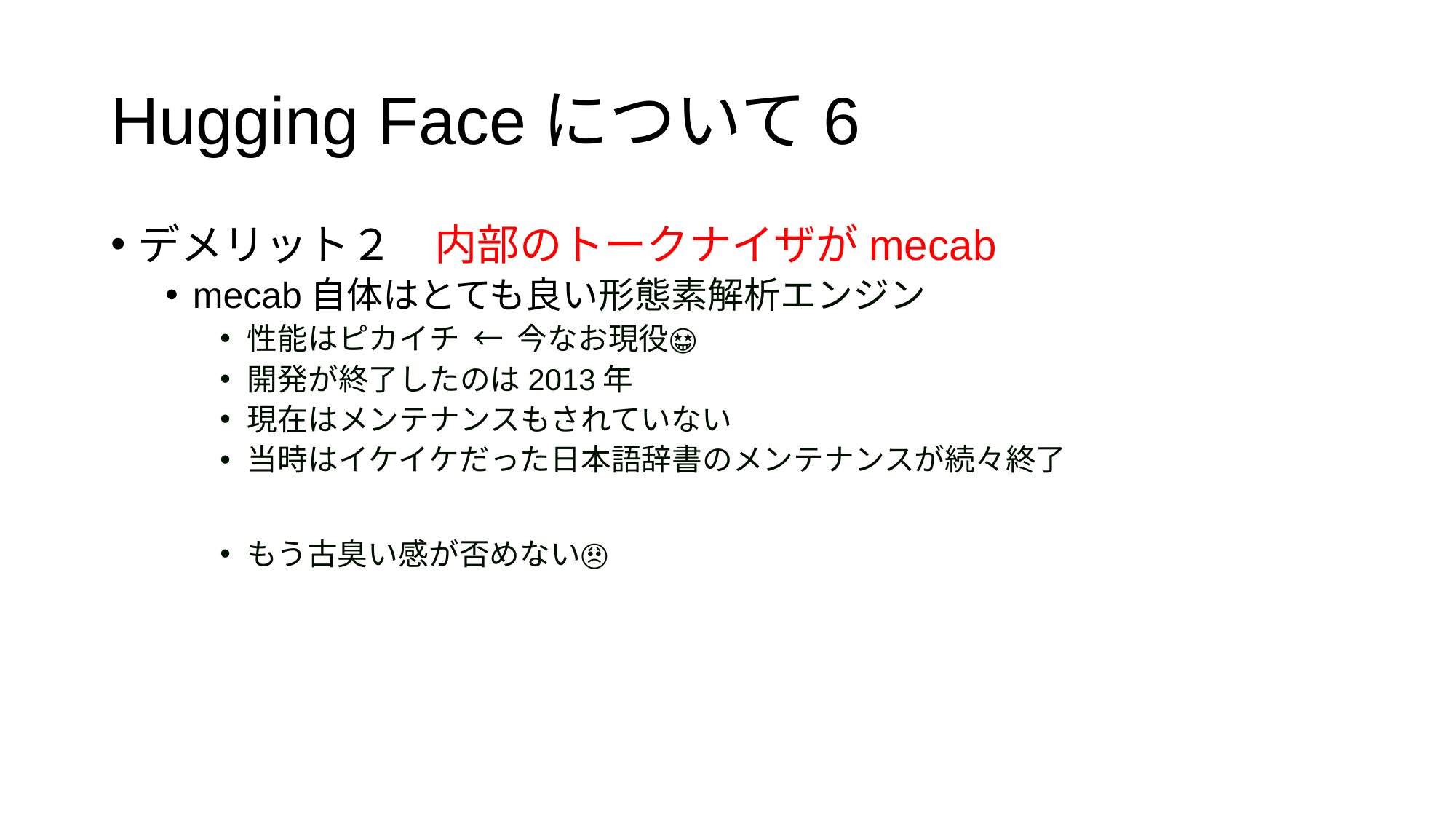

# Hugging Faceについて6
デメリット２　内部のトークナイザがmecab
mecab自体はとても良い形態素解析エンジン
性能はピカイチ  ←  今なお現役🤩
開発が終了したのは2013年
現在はメンテナンスもされていない
当時はイケイケだった日本語辞書のメンテナンスが続々終了

もう古臭い感が否めない😞